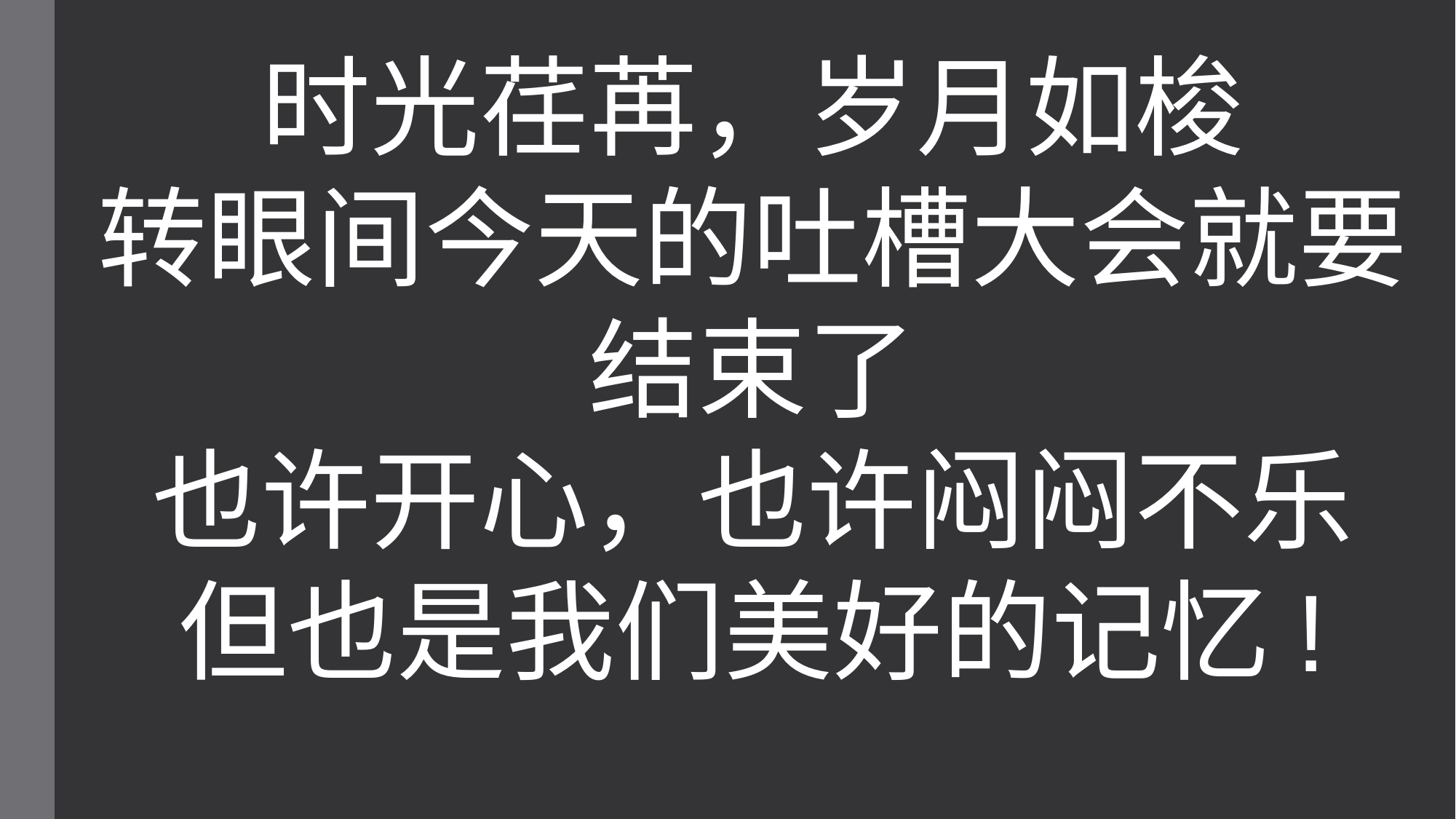

时光荏苒，岁月如梭
转眼间今天的吐槽大会就要结束了
也许开心，也许闷闷不乐
但也是我们美好的记忆!